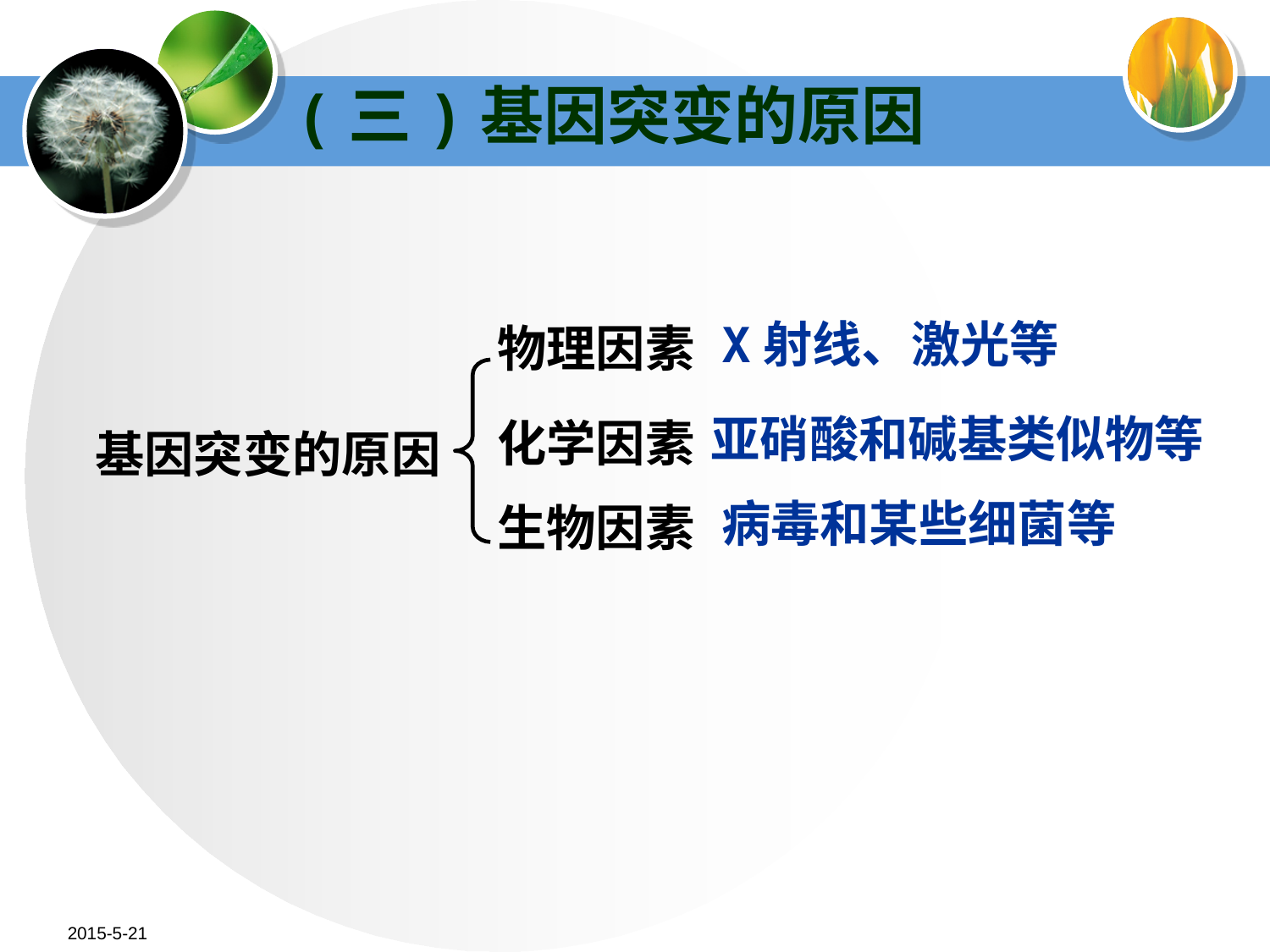

(三)基因突变的原因
X射线、激光等
物理因素

亚硝酸和碱基类似物等
化学因素
基因突变的原因
病毒和某些细菌等
生物因素

2015-5-21